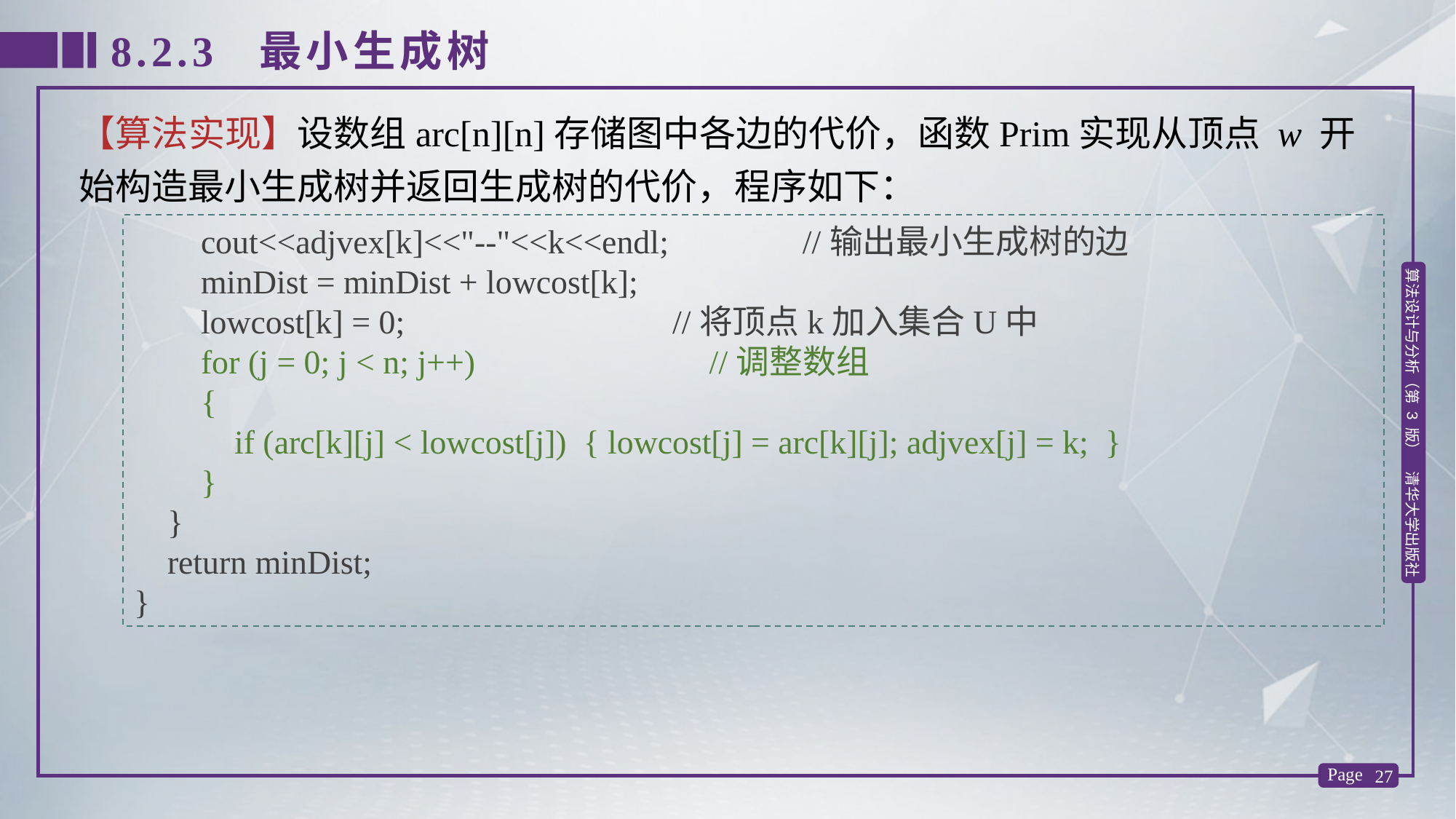

8.2.3  最小生成树
【算法实现】设数组arc[n][n]存储图中各边的代价，函数Prim实现从顶点 w 开始构造最小生成树并返回生成树的代价，程序如下：
        cout<<adjvex[k]<<"--"<<k<<endl;                //输出最小生成树的边
        minDist = minDist + lowcost[k];
        lowcost[k] = 0;                                //将顶点k加入集合U中
        for (j = 0; j < n; j++)                            //调整数组
        {
            if (arc[k][j] < lowcost[j])  { lowcost[j] = arc[k][j]; adjvex[j] = k;  }
        }
    }
    return minDist;
}